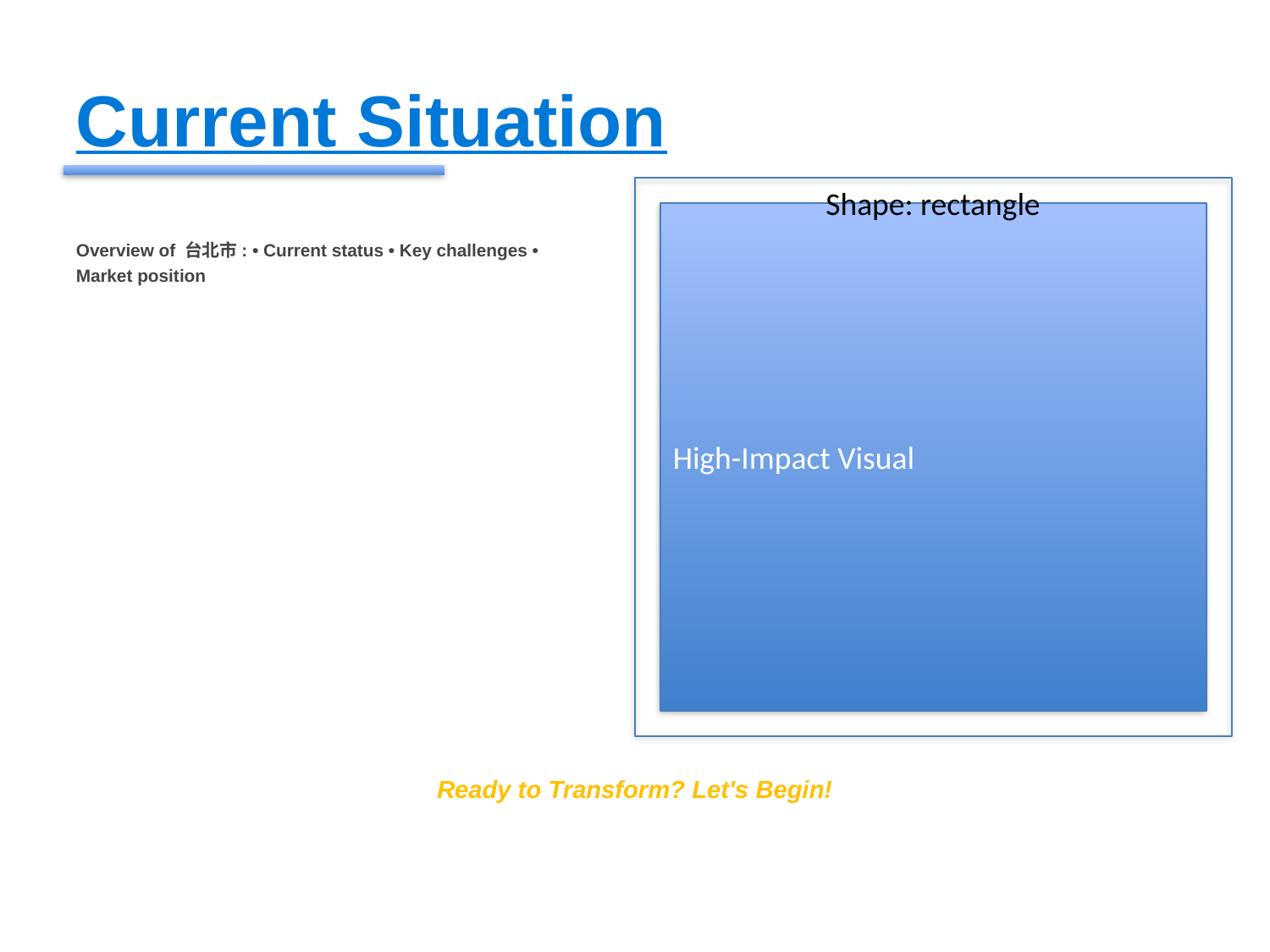

#
Current Situation

Shape: rectangle
High-Impact Visual

Overview of 台北市: • Current status • Key challenges •
Market position
Ready to Transform? Let's Begin!